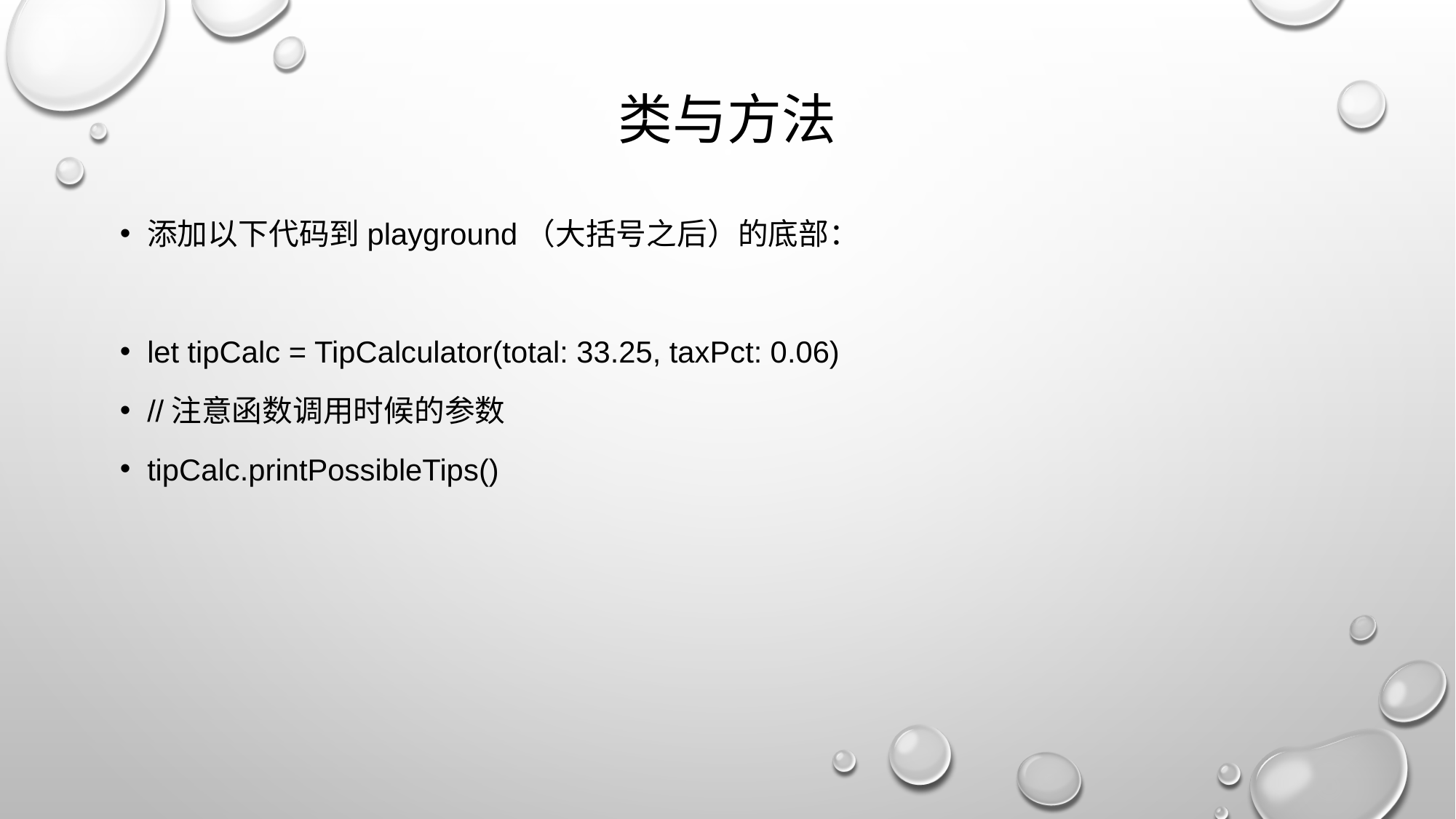

# 类与方法
添加以下代码到playground（大括号之后）的底部：

let tipCalc = TipCalculator(total: 33.25, taxPct: 0.06)
//注意函数调用时候的参数
tipCalc.printPossibleTips()